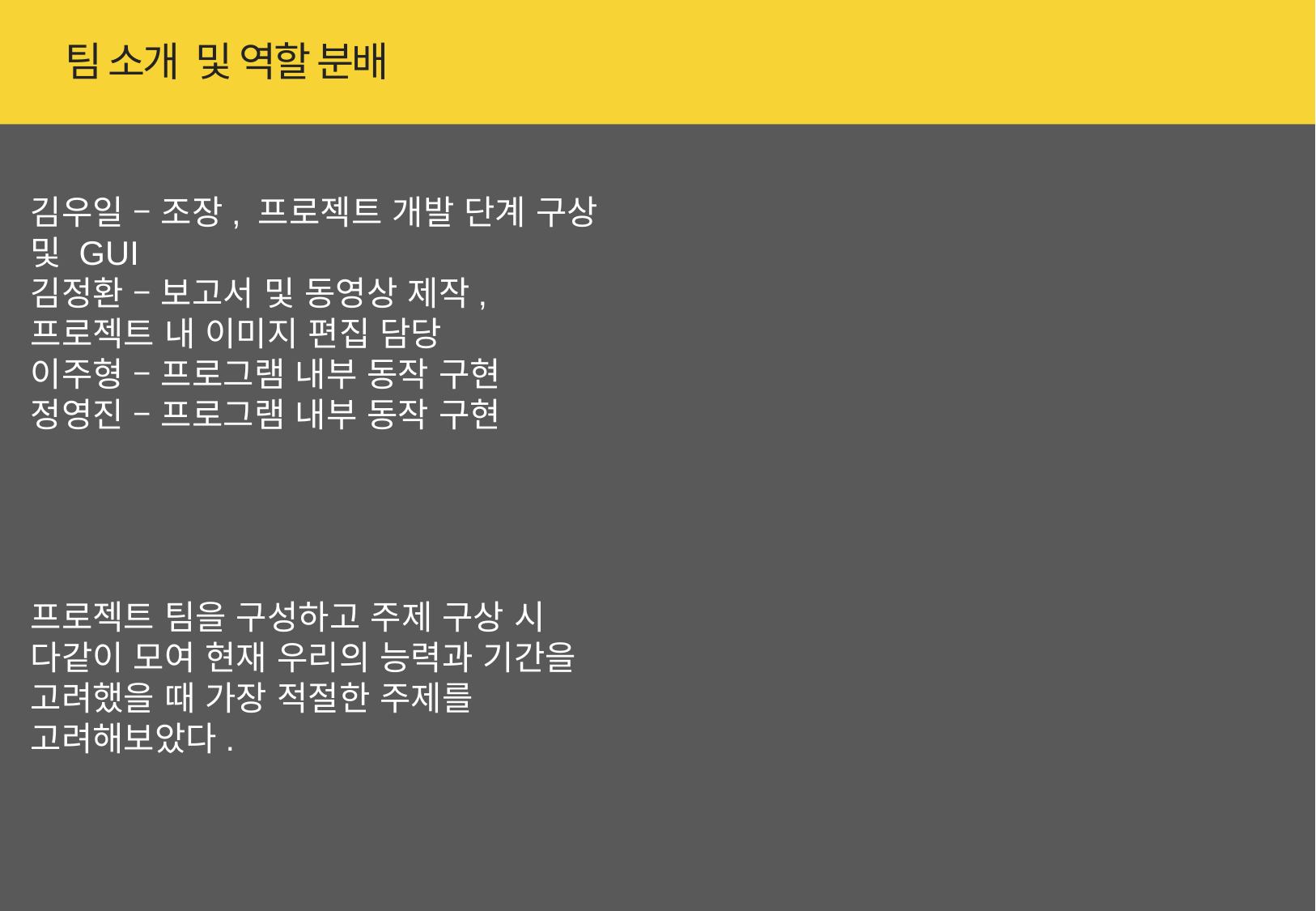

# 팀 소개  및 역할 분배
김우일 – 조장, 프로젝트 개발 단계 구상 및 GUI
김정환 – 보고서 및 동영상 제작, 프로젝트 내 이미지 편집 담당
이주형 – 프로그램 내부 동작 구현
정영진 – 프로그램 내부 동작 구현

프로젝트 팀을 구성하고 주제 구상 시 다같이 모여 현재 우리의 능력과 기간을 고려했을 때 가장 적절한 주제를 고려해보았다.